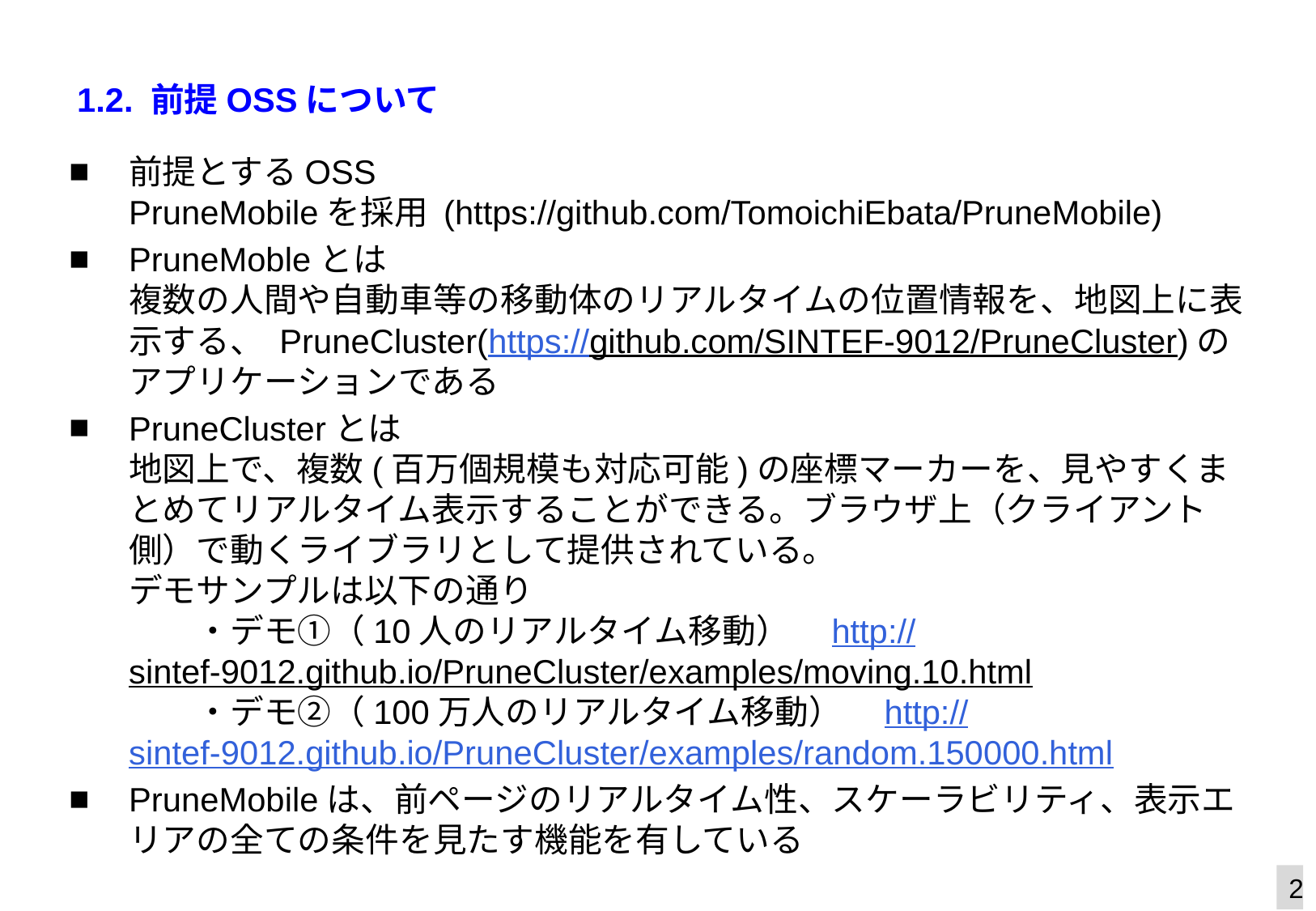

# 1.2. 前提OSSについて
前提とするOSS
PruneMobileを採用 (https://github.com/TomoichiEbata/PruneMobile)
PruneMobleとは
複数の人間や自動車等の移動体のリアルタイムの位置情報を、地図上に表示する、 PruneCluster(https://github.com/SINTEF-9012/PruneCluster)のアプリケーションである
PruneClusterとは
地図上で、複数(百万個規模も対応可能)の座標マーカーを、見やすくまとめてリアルタイム表示することができる。ブラウザ上（クライアント側）で動くライブラリとして提供されている。
デモサンプルは以下の通り
　　・デモ①（10人のリアルタイム移動）　http://sintef-9012.github.io/PruneCluster/examples/moving.10.html
　　・デモ②（100万人のリアルタイム移動）　http://sintef-9012.github.io/PruneCluster/examples/random.150000.html
PruneMobileは、前ページのリアルタイム性、スケーラビリティ、表示エリアの全ての条件を見たす機能を有している

2